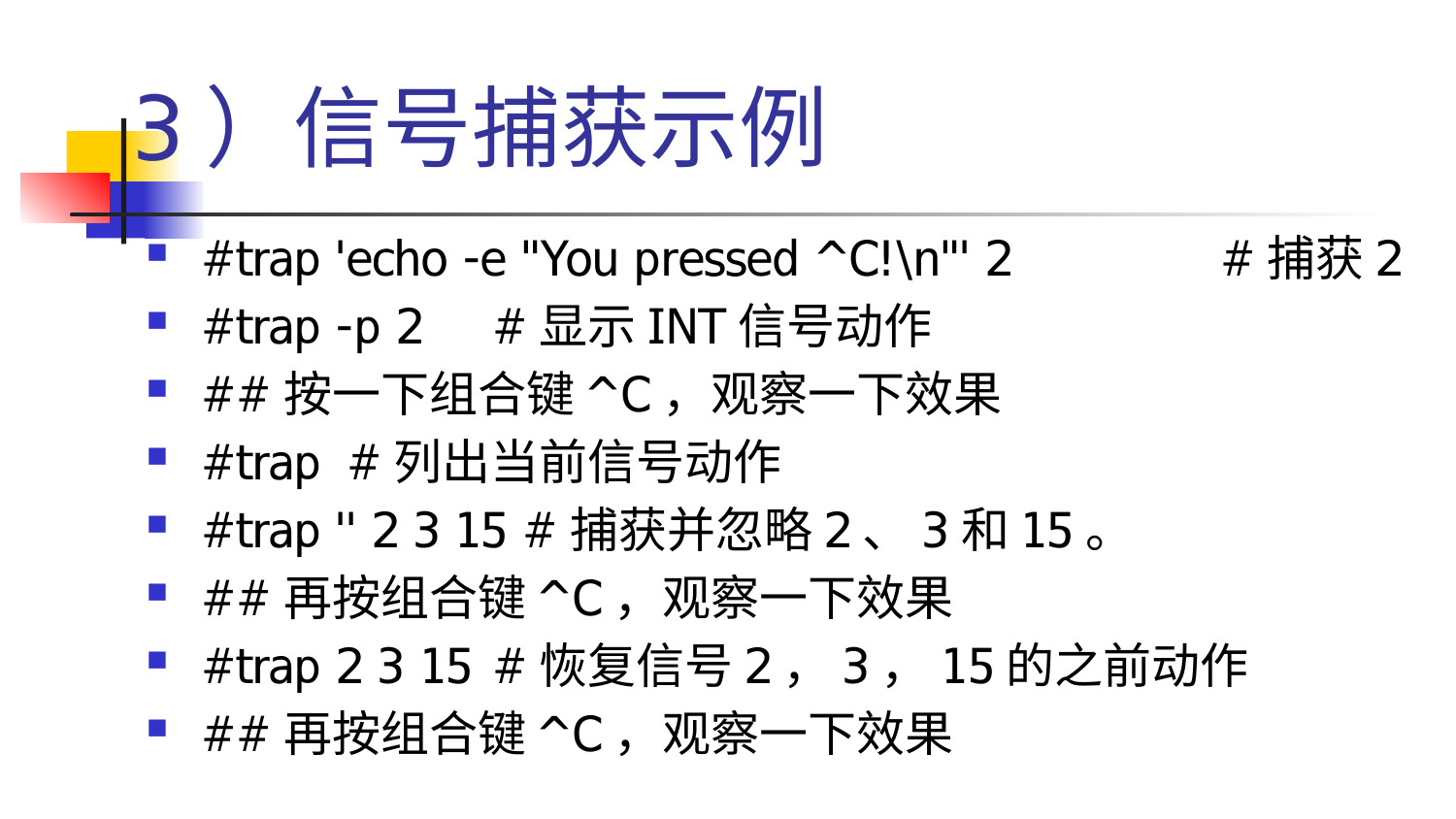

# 3）信号捕获示例
#trap 'echo -e "You pressed ^C!\n"' 2		#捕获2
#trap -p 2	#显示INT信号动作
##按一下组合键^C，观察一下效果
#trap	#列出当前信号动作
#trap '' 2 3 15 #捕获并忽略2、3和15。
##再按组合键^C，观察一下效果
#trap 2 3 15	#恢复信号2，3，15的之前动作
##再按组合键^C，观察一下效果